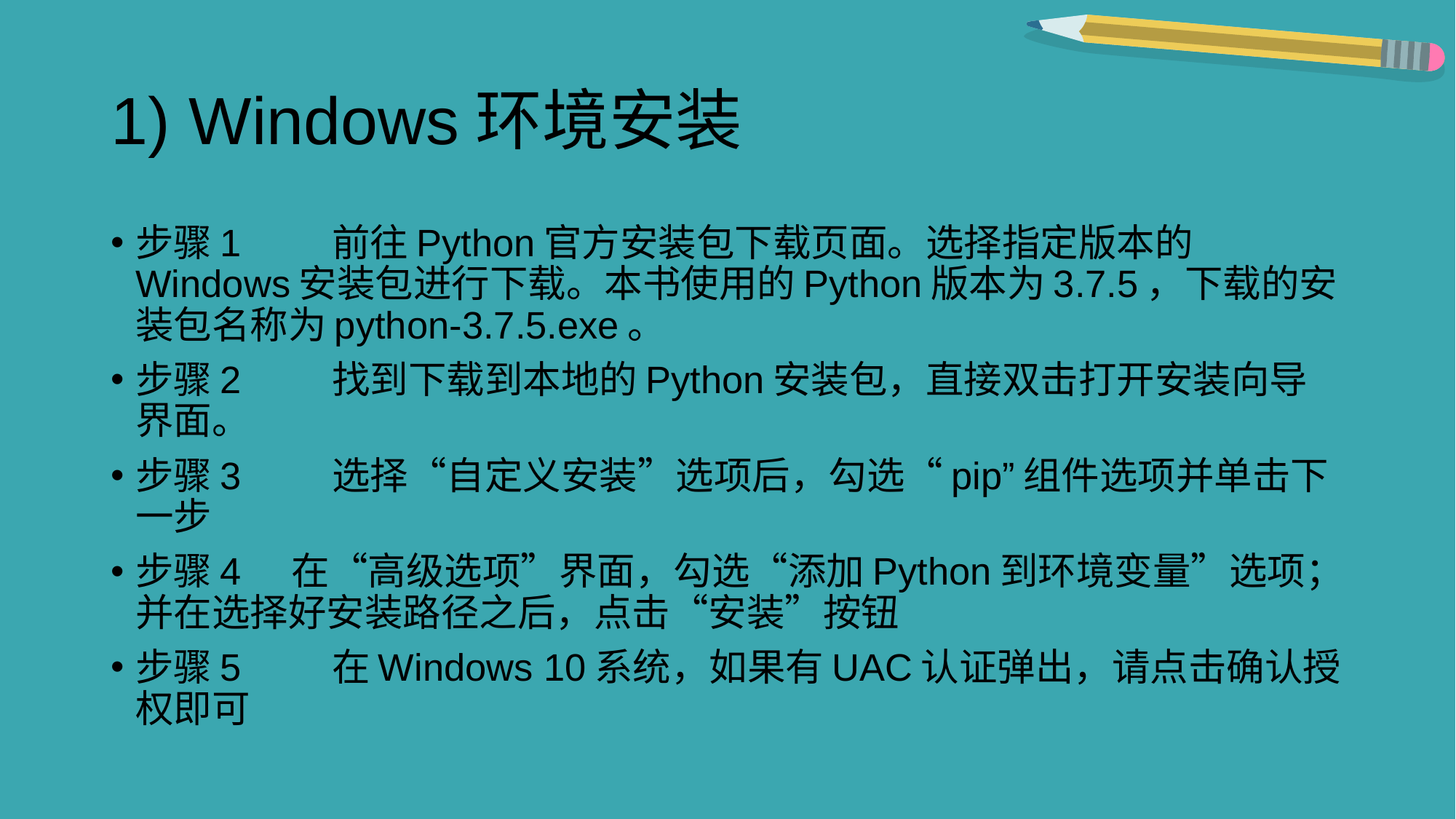

# 1) Windows环境安装
步骤1	前往Python官方安装包下载页面。选择指定版本的Windows安装包进行下载。本书使用的Python版本为3.7.5，下载的安装包名称为python-3.7.5.exe。
步骤2	找到下载到本地的Python安装包，直接双击打开安装向导界面。
步骤3	选择“自定义安装”选项后，勾选“pip”组件选项并单击下一步
步骤4    在“高级选项”界面，勾选“添加Python到环境变量”选项；并在选择好安装路径之后，点击“安装”按钮
步骤5	在Windows 10系统，如果有UAC认证弹出，请点击确认授权即可